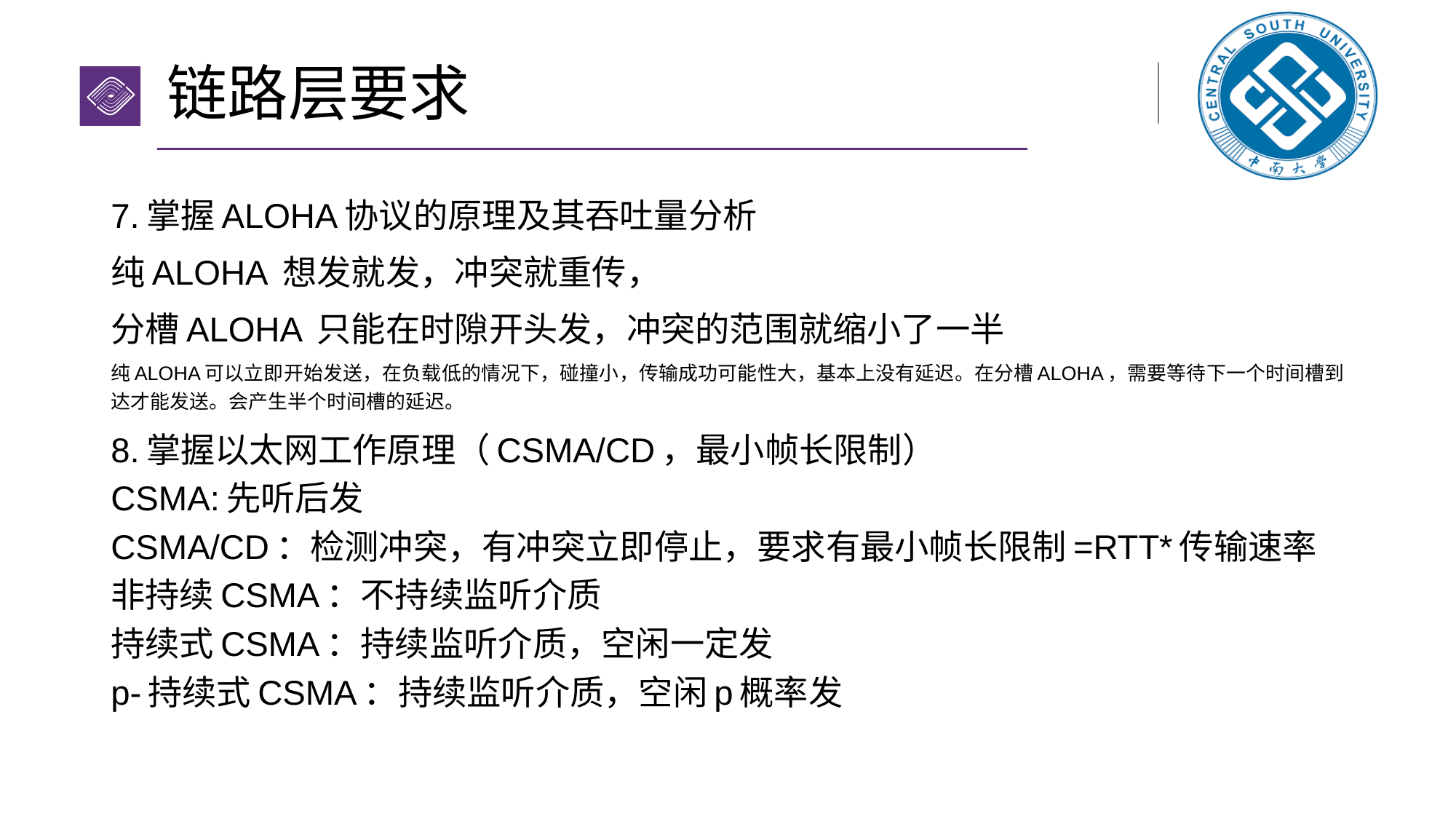

# 链路层要求
7.掌握ALOHA协议的原理及其吞吐量分析
纯ALOHA 想发就发，冲突就重传，
分槽ALOHA 只能在时隙开头发，冲突的范围就缩小了一半
纯ALOHA可以立即开始发送，在负载低的情况下，碰撞小，传输成功可能性大，基本上没有延迟。在分槽ALOHA，需要等待下一个时间槽到达才能发送。会产生半个时间槽的延迟。
8.掌握以太网工作原理（CSMA/CD，最小帧长限制）
CSMA:先听后发
CSMA/CD：检测冲突，有冲突立即停止，要求有最小帧长限制=RTT*传输速率
非持续CSMA：不持续监听介质
持续式CSMA：持续监听介质，空闲一定发
p-持续式CSMA：持续监听介质，空闲p概率发

11